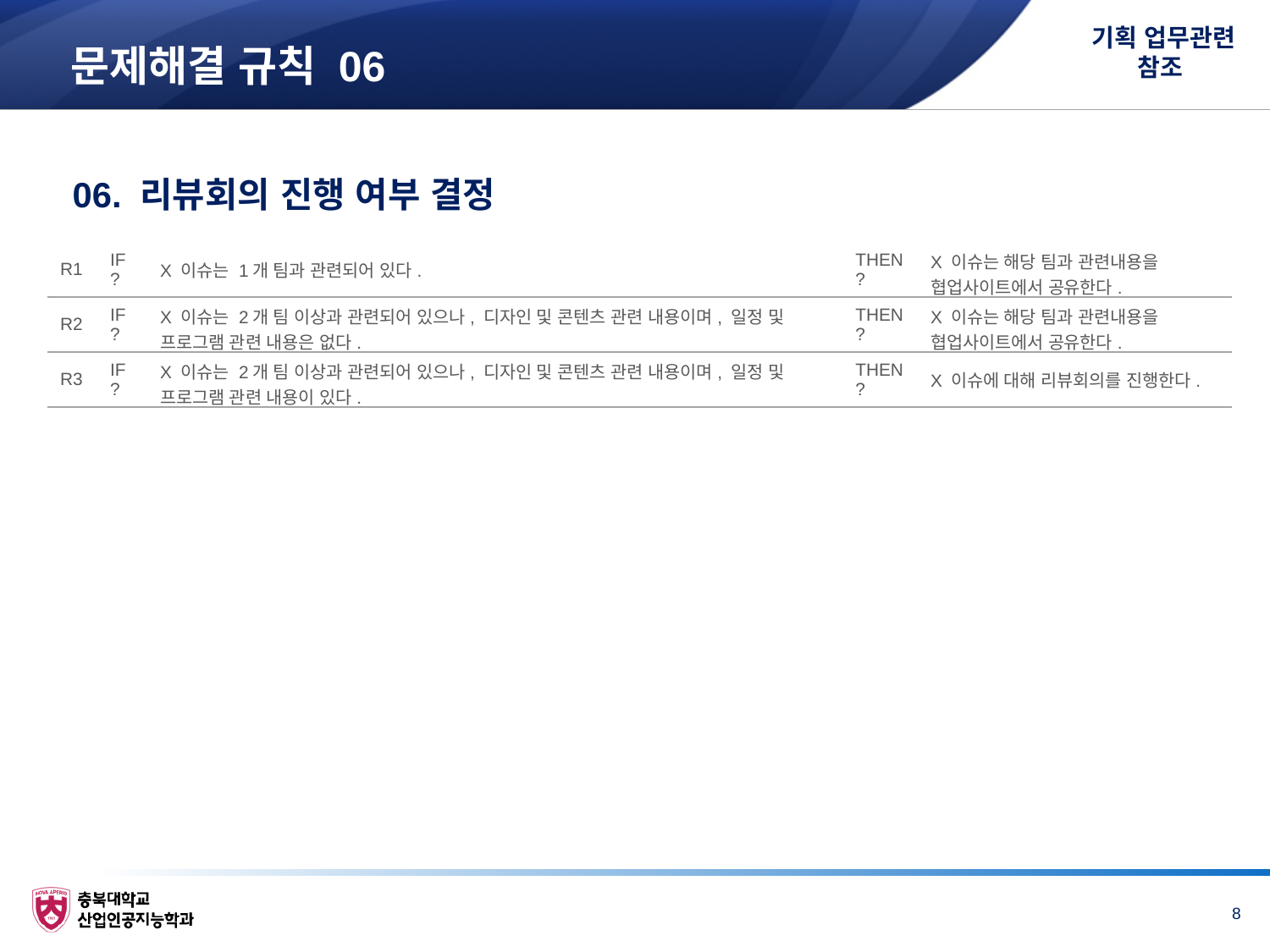

기획 업무관련 참조
# 문제해결 규칙 06
06. 리뷰회의 진행 여부 결정
| R1 | IF? | X 이슈는 1개 팀과 관련되어 있다. | THEN? | X 이슈는 해당 팀과 관련내용을 협업사이트에서 공유한다. |
| --- | --- | --- | --- | --- |
| R2 | IF? | X 이슈는 2개 팀 이상과 관련되어 있으나, 디자인 및 콘텐츠 관련 내용이며, 일정 및 프로그램 관련 내용은 없다. | THEN? | X 이슈는 해당 팀과 관련내용을 협업사이트에서 공유한다. |
| R3 | IF? | X 이슈는 2개 팀 이상과 관련되어 있으나, 디자인 및 콘텐츠 관련 내용이며, 일정 및 프로그램 관련 내용이 있다. | THEN? | X 이슈에 대해 리뷰회의를 진행한다. |